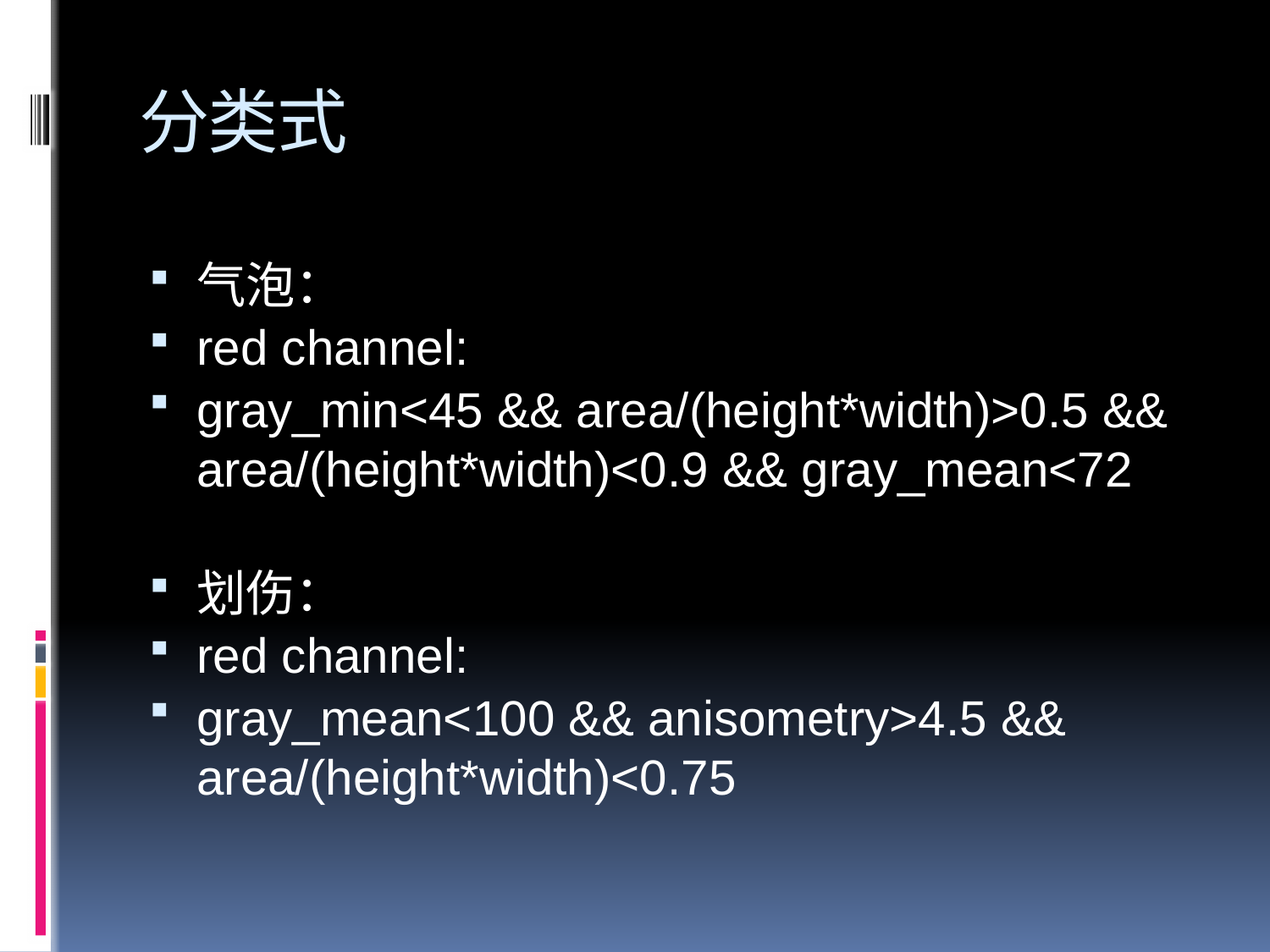

# 分类式
气泡：
red channel:
gray_min<45 && area/(height*width)>0.5 && area/(height*width)<0.9 && gray_mean<72

划伤：
red channel:
gray_mean<100 && anisometry>4.5 && area/(height*width)<0.75